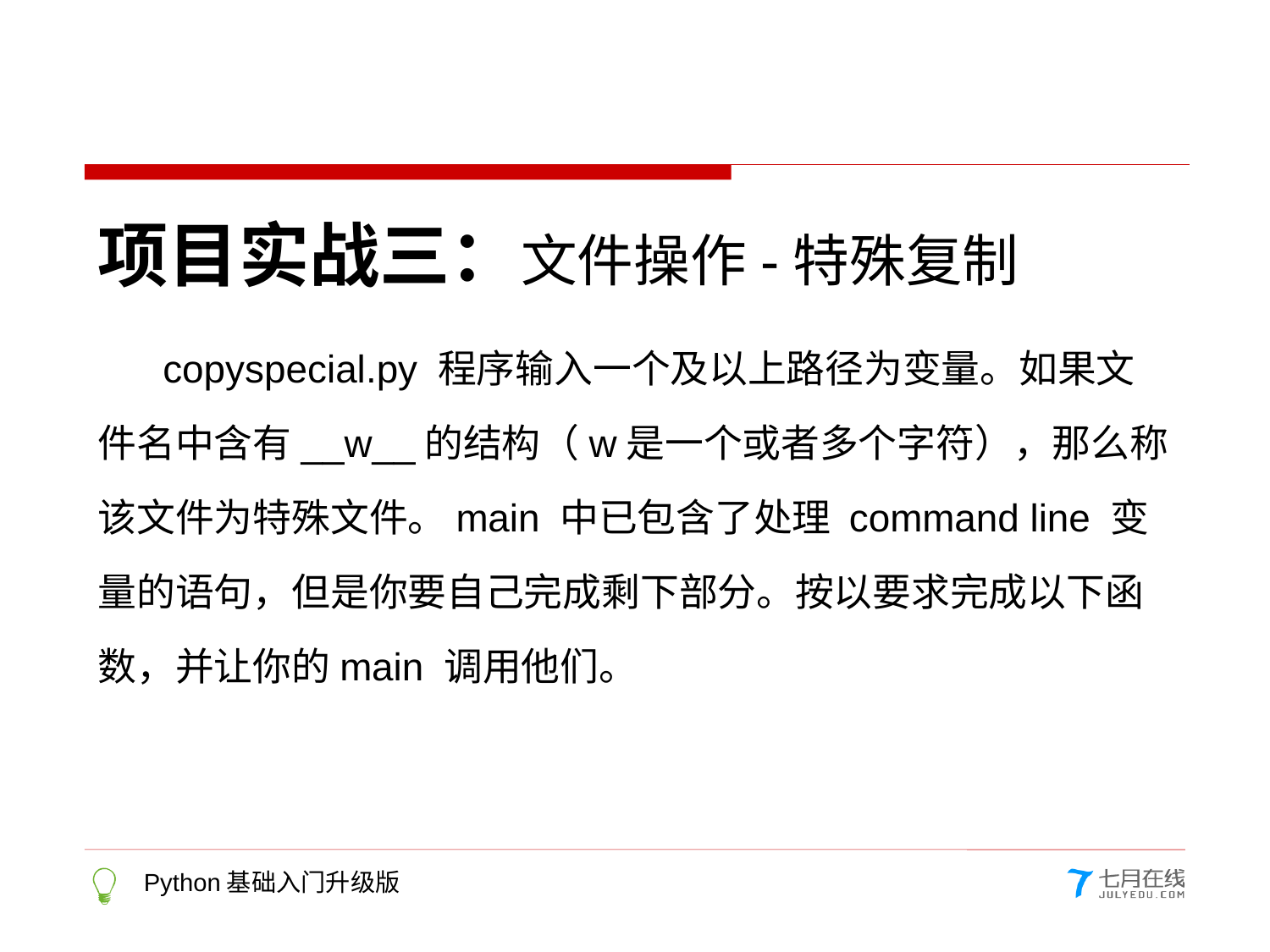

项目实战三：文件操作-特殊复制
      copyspecial.py 程序输入一个及以上路径为变量。如果文件名中含有__w__的结构（w是一个或者多个字符），那么称该文件为特殊文件。main 中已包含了处理 command line 变量的语句，但是你要自己完成剩下部分。按以要求完成以下函数，并让你的main 调用他们。